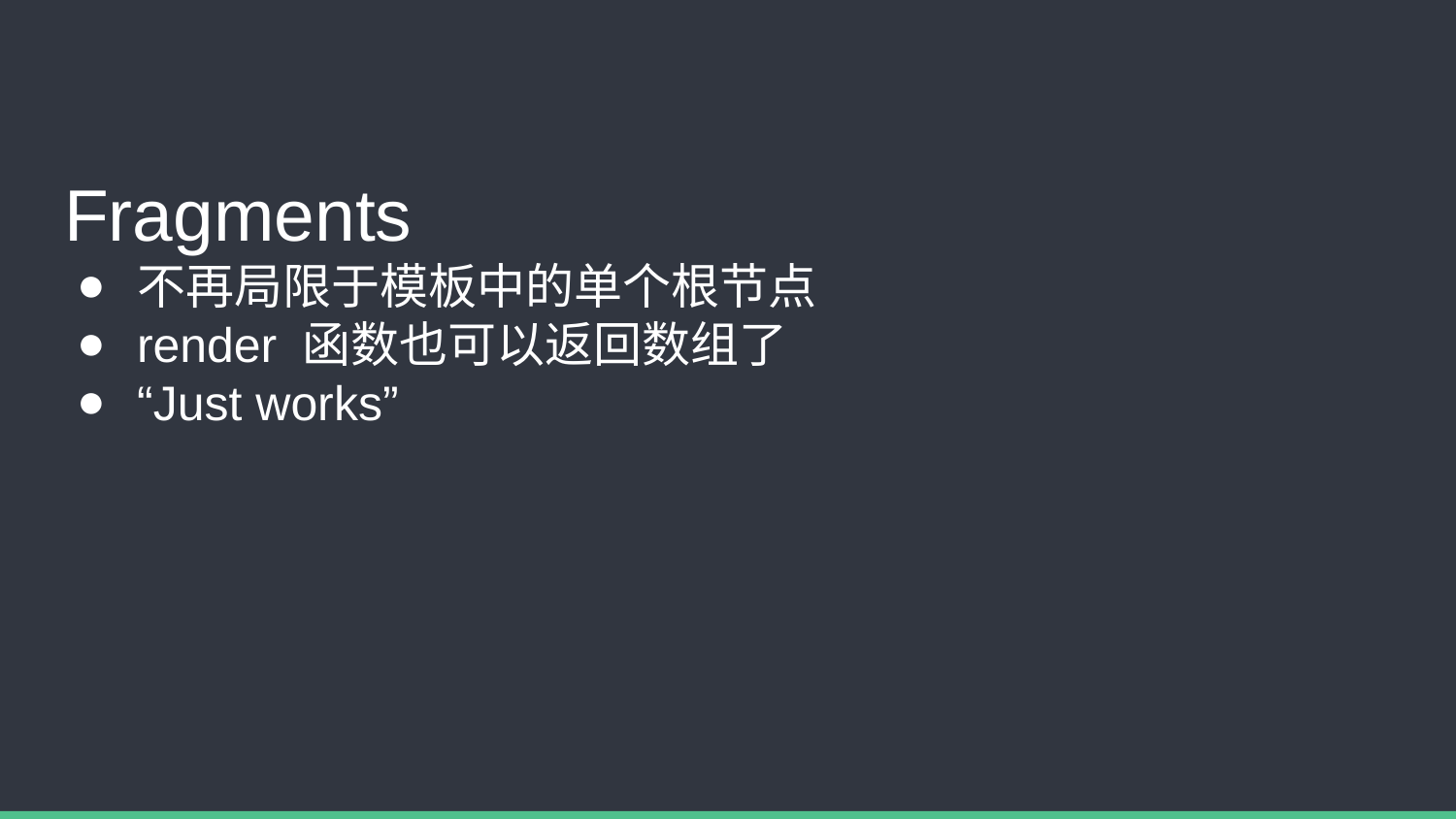

# Fragments
不再局限于模板中的单个根节点
render 函数也可以返回数组了
“Just works”